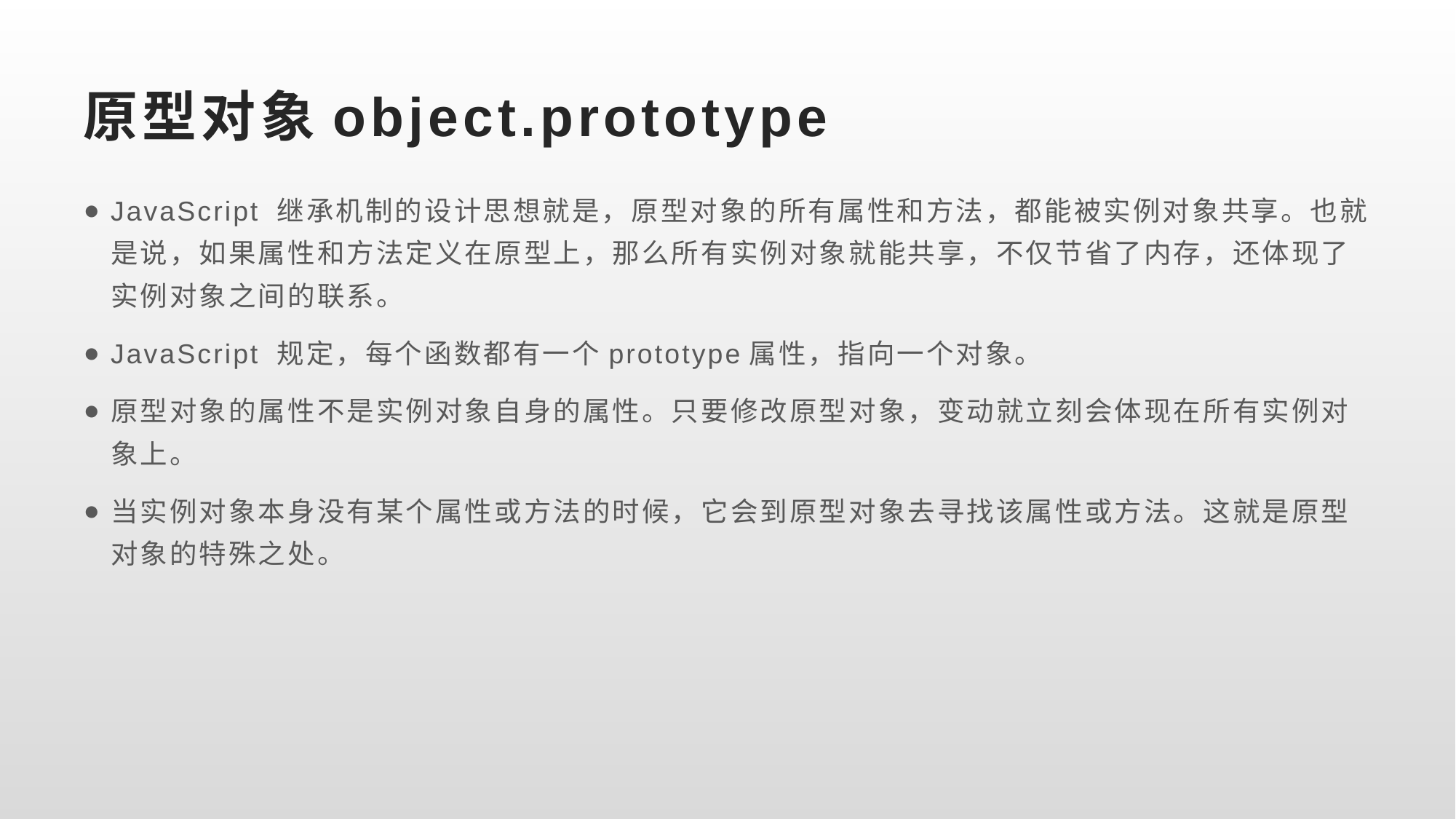

# 原型对象object.prototype
JavaScript 继承机制的设计思想就是，原型对象的所有属性和方法，都能被实例对象共享。也就是说，如果属性和方法定义在原型上，那么所有实例对象就能共享，不仅节省了内存，还体现了实例对象之间的联系。
JavaScript 规定，每个函数都有一个prototype属性，指向一个对象。
原型对象的属性不是实例对象自身的属性。只要修改原型对象，变动就立刻会体现在所有实例对象上。
当实例对象本身没有某个属性或方法的时候，它会到原型对象去寻找该属性或方法。这就是原型对象的特殊之处。